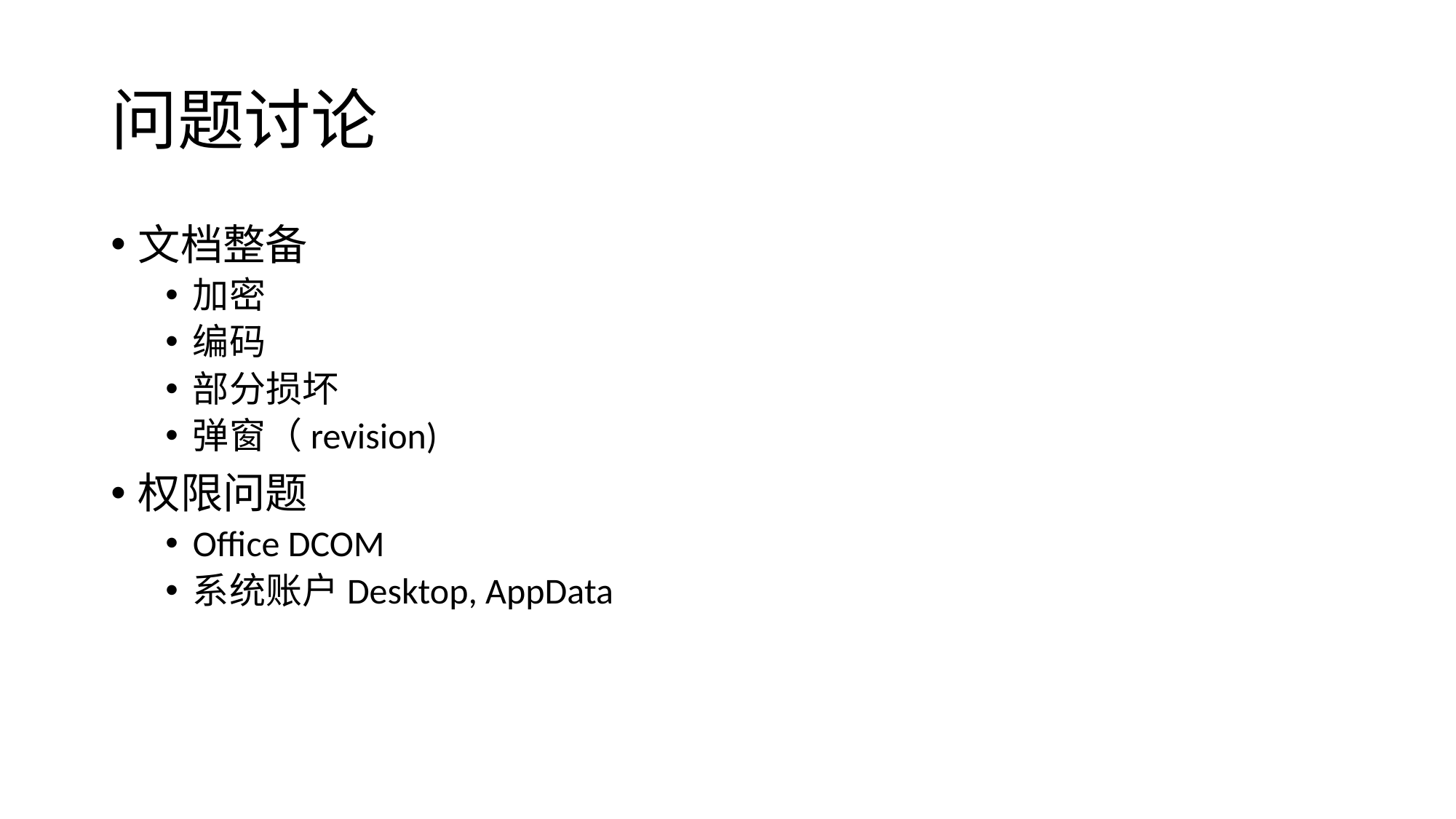

# 问题讨论
文档整备
加密
编码
部分损坏
弹窗（revision)
权限问题
Office DCOM
系统账户Desktop, AppData